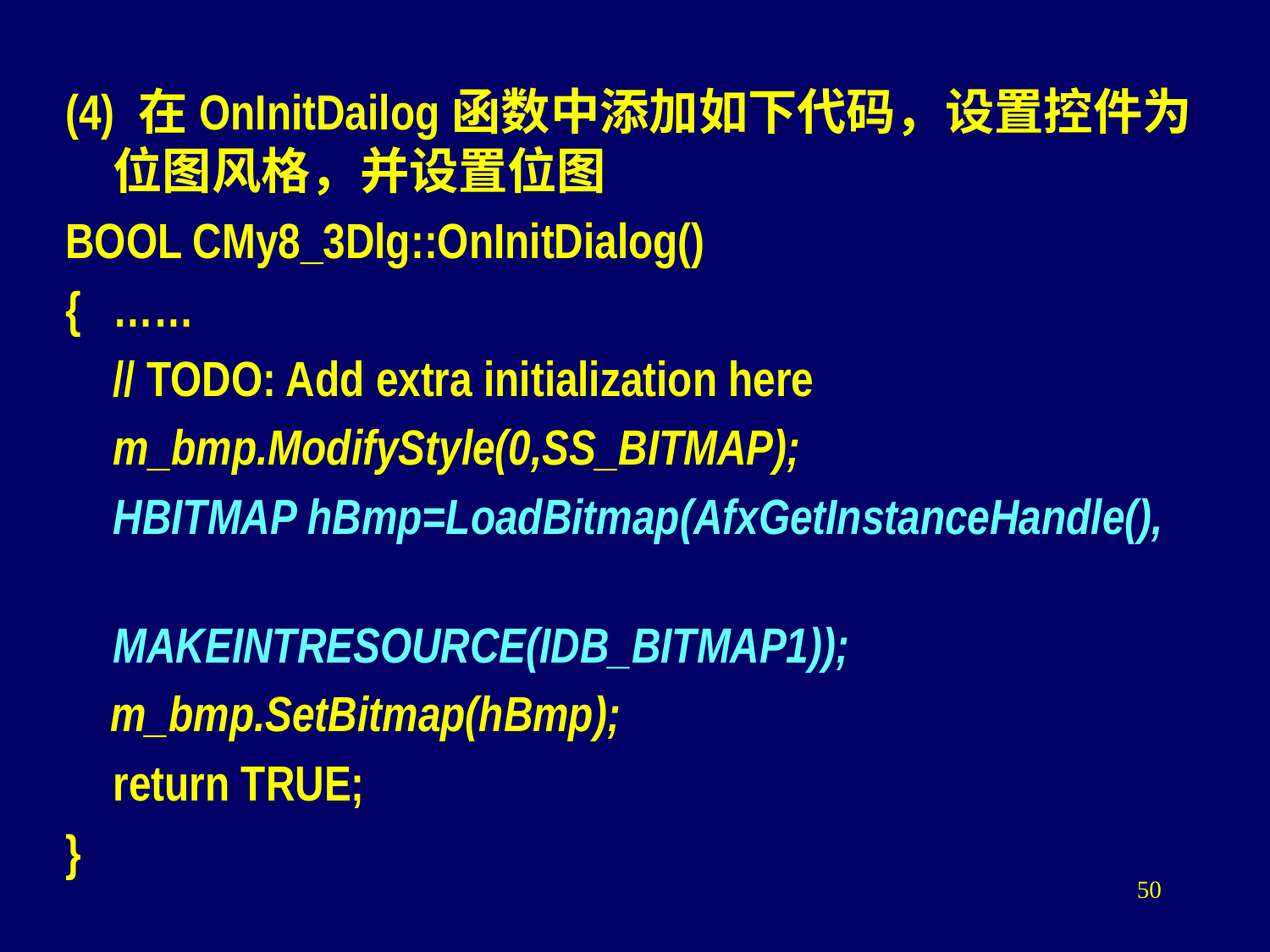

(4) 在OnInitDailog函数中添加如下代码，设置控件为位图风格，并设置位图
BOOL CMy8_3Dlg::OnInitDialog()
{	……
	// TODO: Add extra initialization here
	m_bmp.ModifyStyle(0,SS_BITMAP);
	HBITMAP hBmp=LoadBitmap(AfxGetInstanceHandle(),
				MAKEINTRESOURCE(IDB_BITMAP1));
    m_bmp.SetBitmap(hBmp);
	return TRUE;
}
50